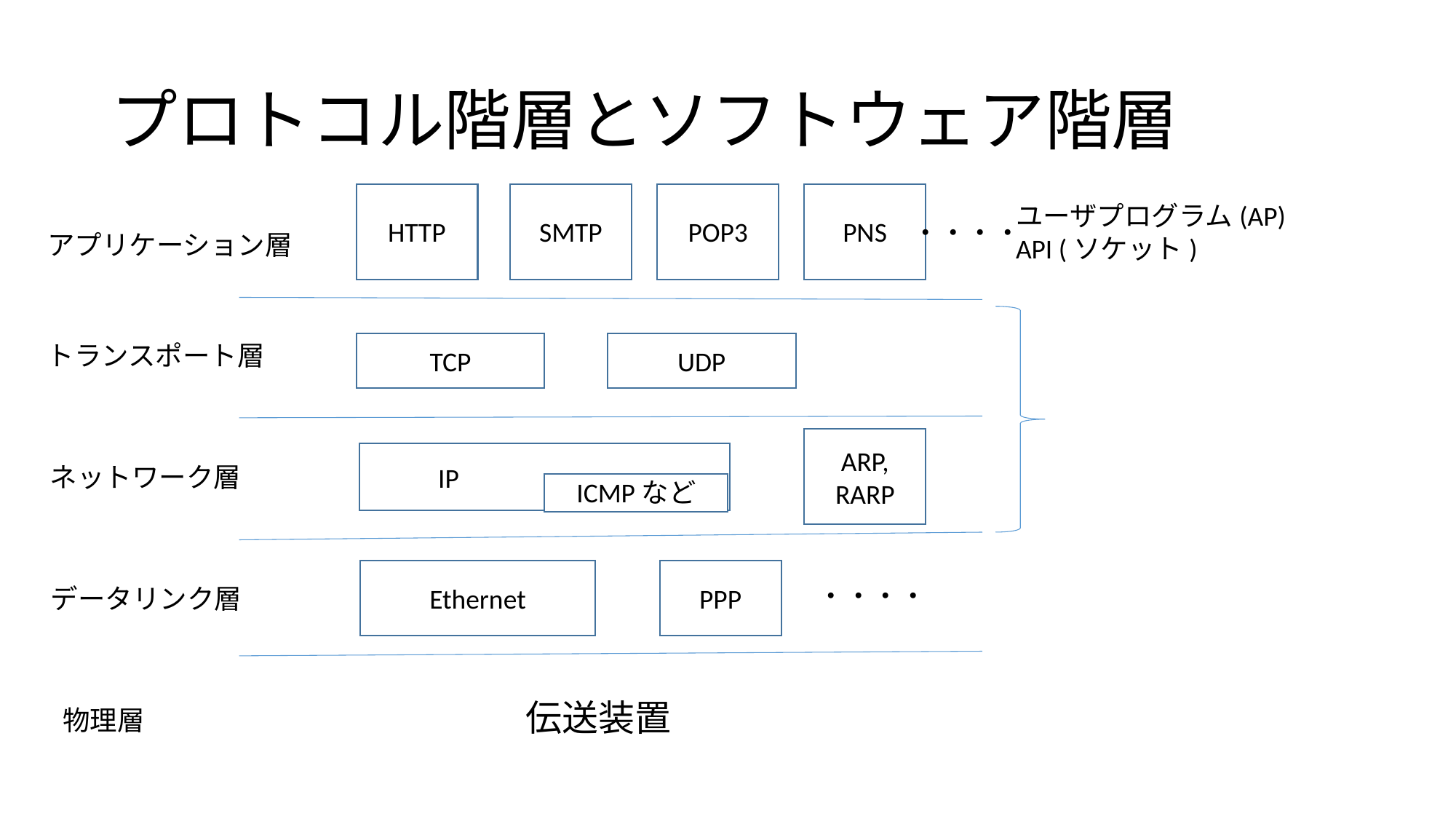

# プロトコル階層とソフトウェア階層

ＨＴＴ
ユーザプログラム(AP)
API (ソケット)
SMTP
POP3
PNS
HTTP
・・・・
アプリケーション層

UDP
TCP
トランスポート層
ARP,
RARP

ネットワーク層
IP
ICMPなど

Ethernet
PPP
・・・・
データリンク層
伝送装置
物理層